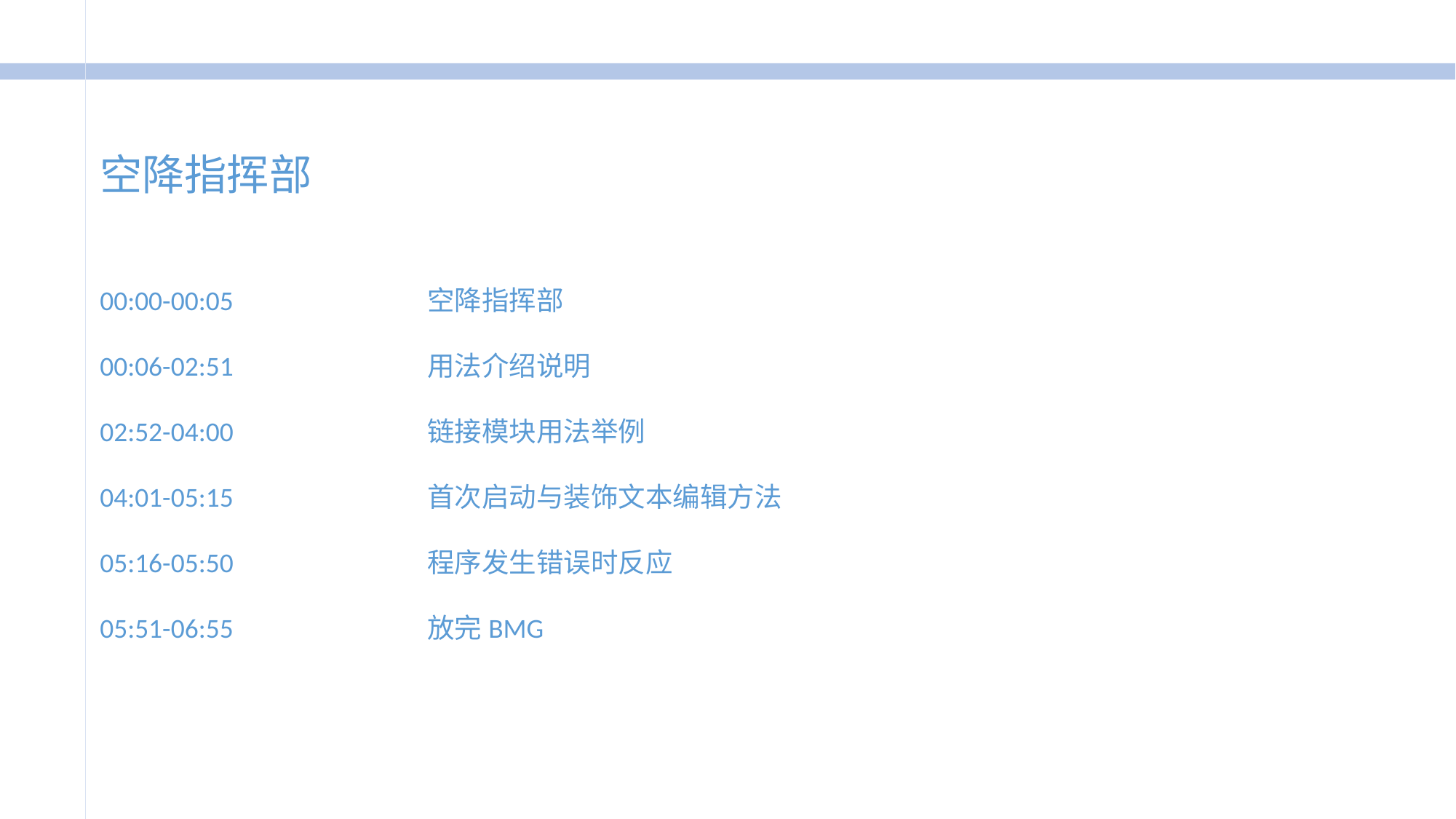

空降指挥部

00:00-00:05		空降指挥部

00:06-02:51		用法介绍说明

02:52-04:00		链接模块用法举例

04:01-05:15		首次启动与装饰文本编辑方法

05:16-05:50		程序发生错误时反应

05:51-06:55		放完BMG